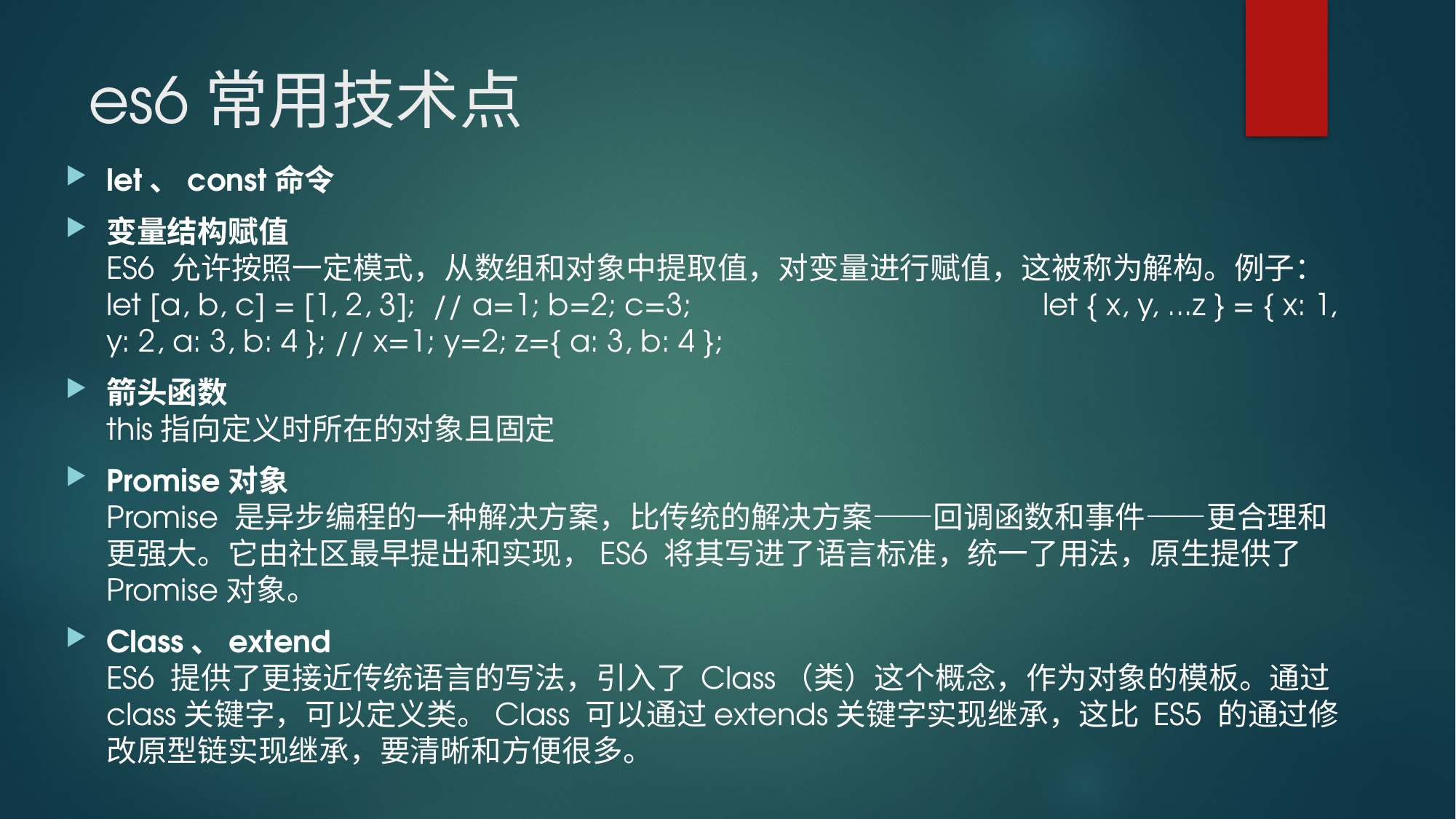

# es6常用技术点
let、const命令
变量结构赋值
ES6 允许按照一定模式，从数组和对象中提取值，对变量进行赋值，这被称为解构。例子： let [a, b, c] = [1, 2, 3];  // a=1; b=2; c=3;                                          let { x, y, ...z } = { x: 1, y: 2, a: 3, b: 4 }; // x=1; y=2; z={ a: 3, b: 4 };
箭头函数
this指向定义时所在的对象且固定
Promise对象
Promise 是异步编程的一种解决方案，比传统的解决方案——回调函数和事件——更合理和更强大。它由社区最早提出和实现，ES6 将其写进了语言标准，统一了用法，原生提供了Promise对象。
Class、extend
ES6 提供了更接近传统语言的写法，引入了 Class（类）这个概念，作为对象的模板。通过class关键字，可以定义类。Class 可以通过extends关键字实现继承，这比 ES5 的通过修改原型链实现继承，要清晰和方便很多。